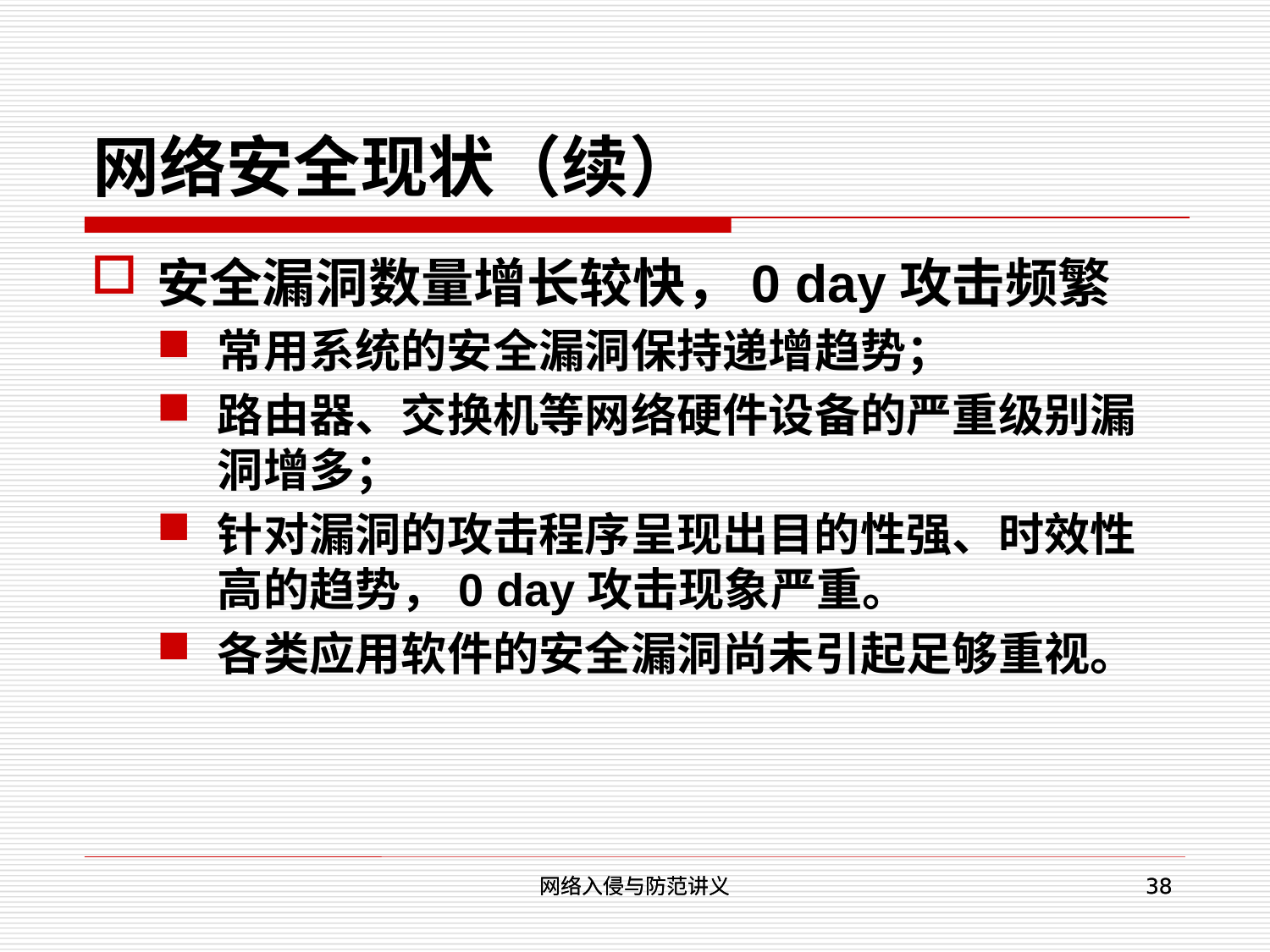

网络安全现状（续）
安全漏洞数量增长较快，0 day攻击频繁
常用系统的安全漏洞保持递增趋势；
路由器、交换机等网络硬件设备的严重级别漏洞增多；
针对漏洞的攻击程序呈现出目的性强、时效性高的趋势，0 day攻击现象严重。
各类应用软件的安全漏洞尚未引起足够重视。

网络入侵与防范讲义
网络入侵与防范讲义
38
38